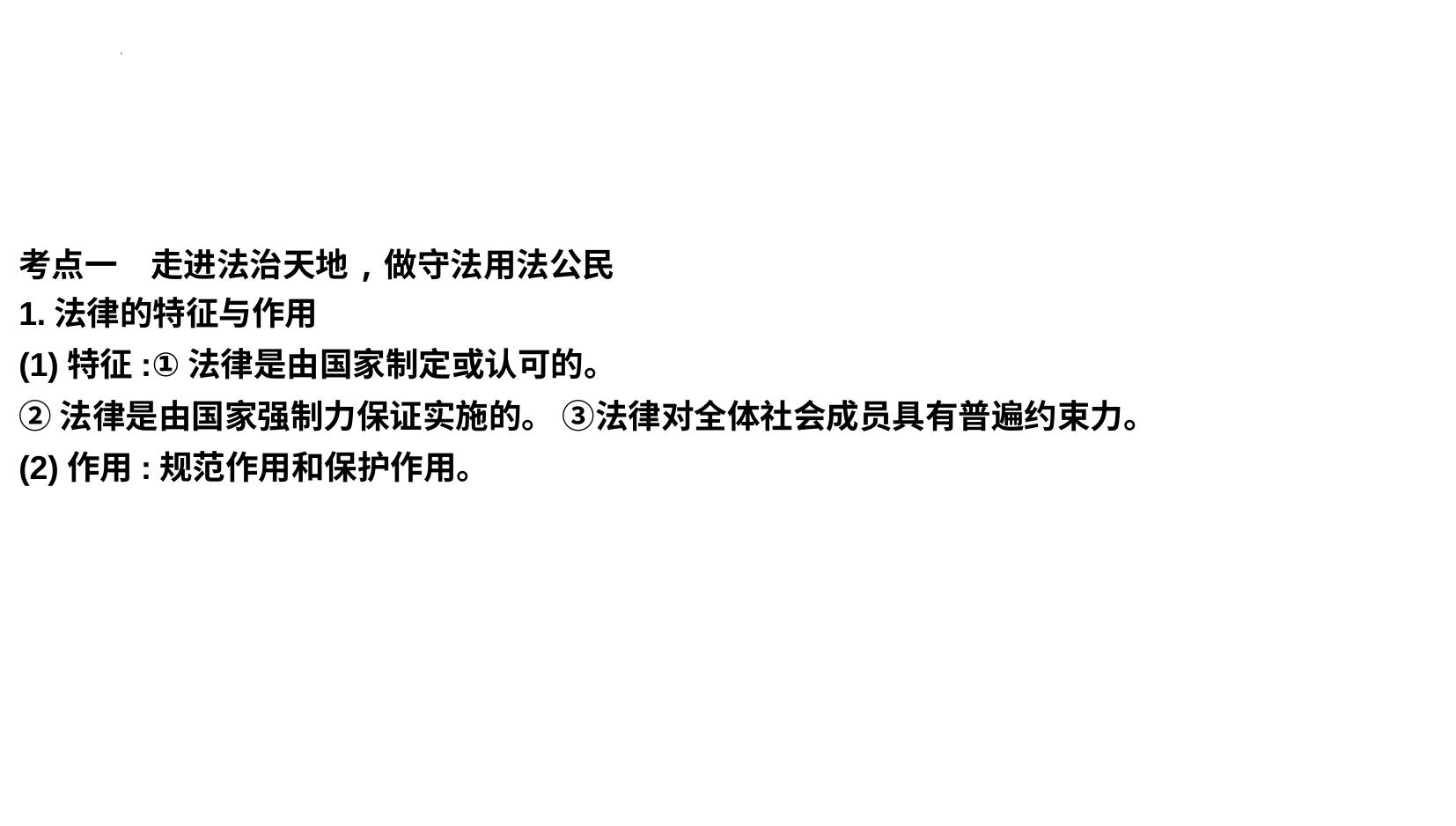

考点一　走进法治天地,做守法用法公民
1.法律的特征与作用
(1)特征:①法律是由国家制定或认可的。
②法律是由国家强制力保证实施的。 ③法律对全体社会成员具有普遍约束力。
(2)作用:规范作用和保护作用。